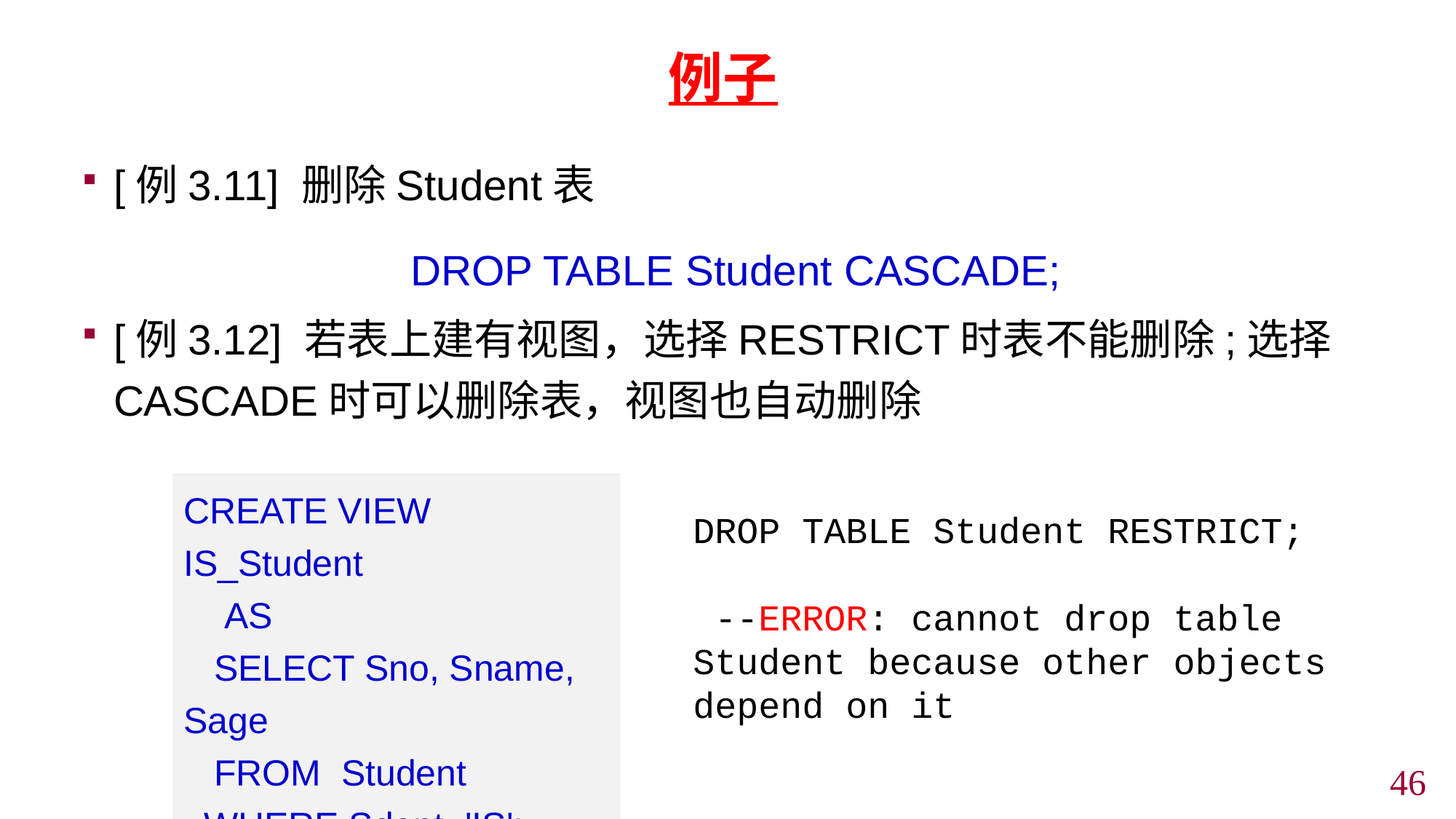

# 例子
[例3.11] 删除Student表
DROP TABLE Student CASCADE;
[例3.12] 若表上建有视图，选择RESTRICT时表不能删除;选择CASCADE时可以删除表，视图也自动删除

CREATE VIEW IS_Student
    AS
   SELECT Sno, Sname, Sage
   FROM  Student
  WHERE Sdept='IS';
DROP TABLE Student RESTRICT;
 --ERROR: cannot drop table Student because other objects depend on it
46